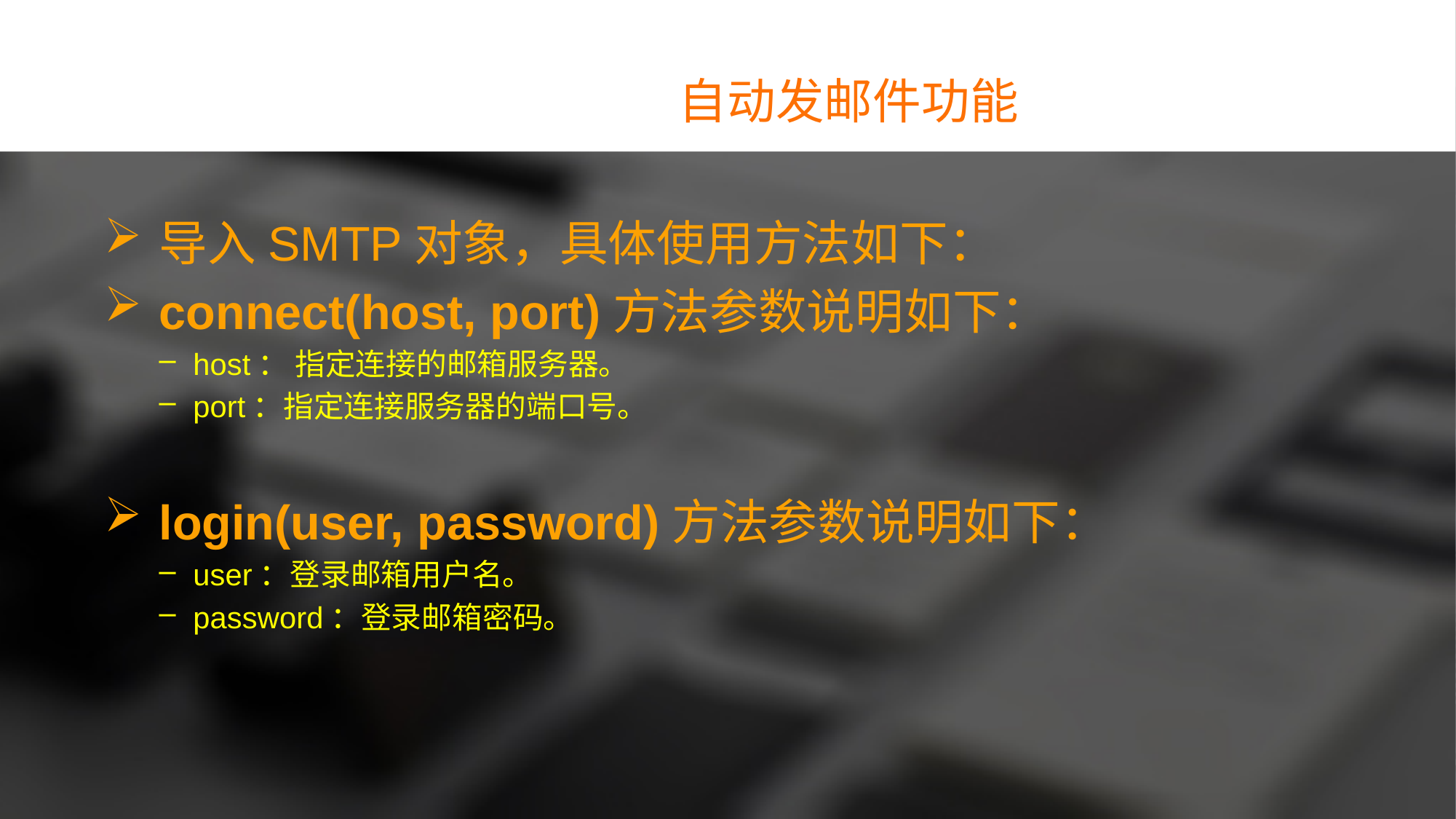

自动发邮件功能
导入SMTP对象，具体使用方法如下：
connect(host, port)方法参数说明如下：
host： 指定连接的邮箱服务器。
port：指定连接服务器的端口号。

login(user, password)方法参数说明如下：
user：登录邮箱用户名。
password：登录邮箱密码。